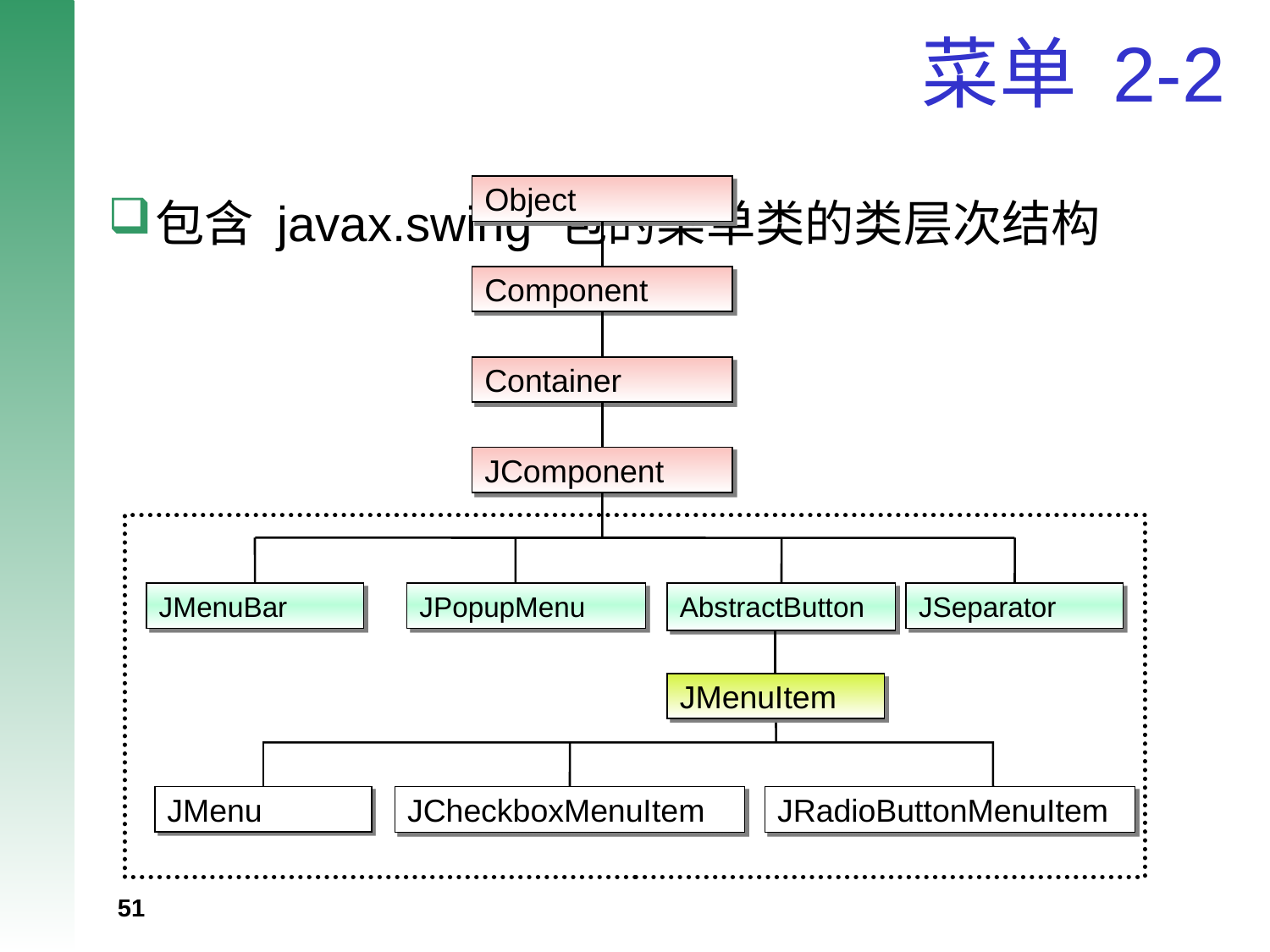

# 菜单 2-2
Object
Component
Container
JComponent

JMenuBar
JPopupMenu
AbstractButton
JSeparator
JMenuItem

JMenu
JCheckboxMenuItem
JRadioButtonMenuItem
包含 javax.swing 包的菜单类的类层次结构
51